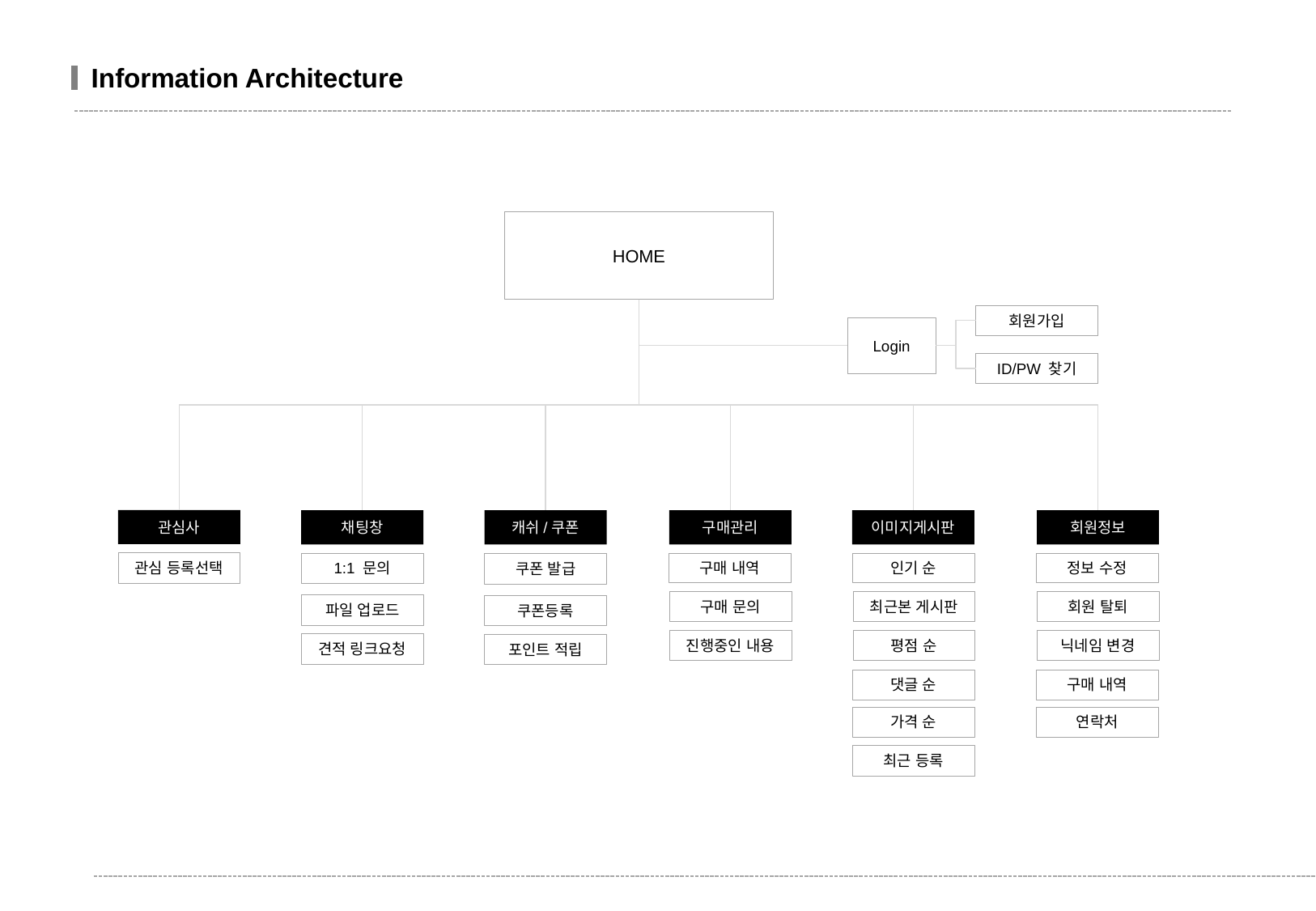

Information Architecture
HOME
회원가입
Login
ID/PW 찾기
관심사
구매관리
회원정보
캐쉬/쿠폰
채팅창
이미지게시판
관심 등록선택
1:1 문의
구매 내역
인기 순
정보 수정
쿠폰 발급
구매 문의
최근본 게시판
회원 탈퇴
파일 업로드
쿠폰등록
진행중인 내용
평점 순
닉네임 변경
견적 링크요청
포인트 적립
댓글 순
구매 내역
가격 순
연락처
최근 등록